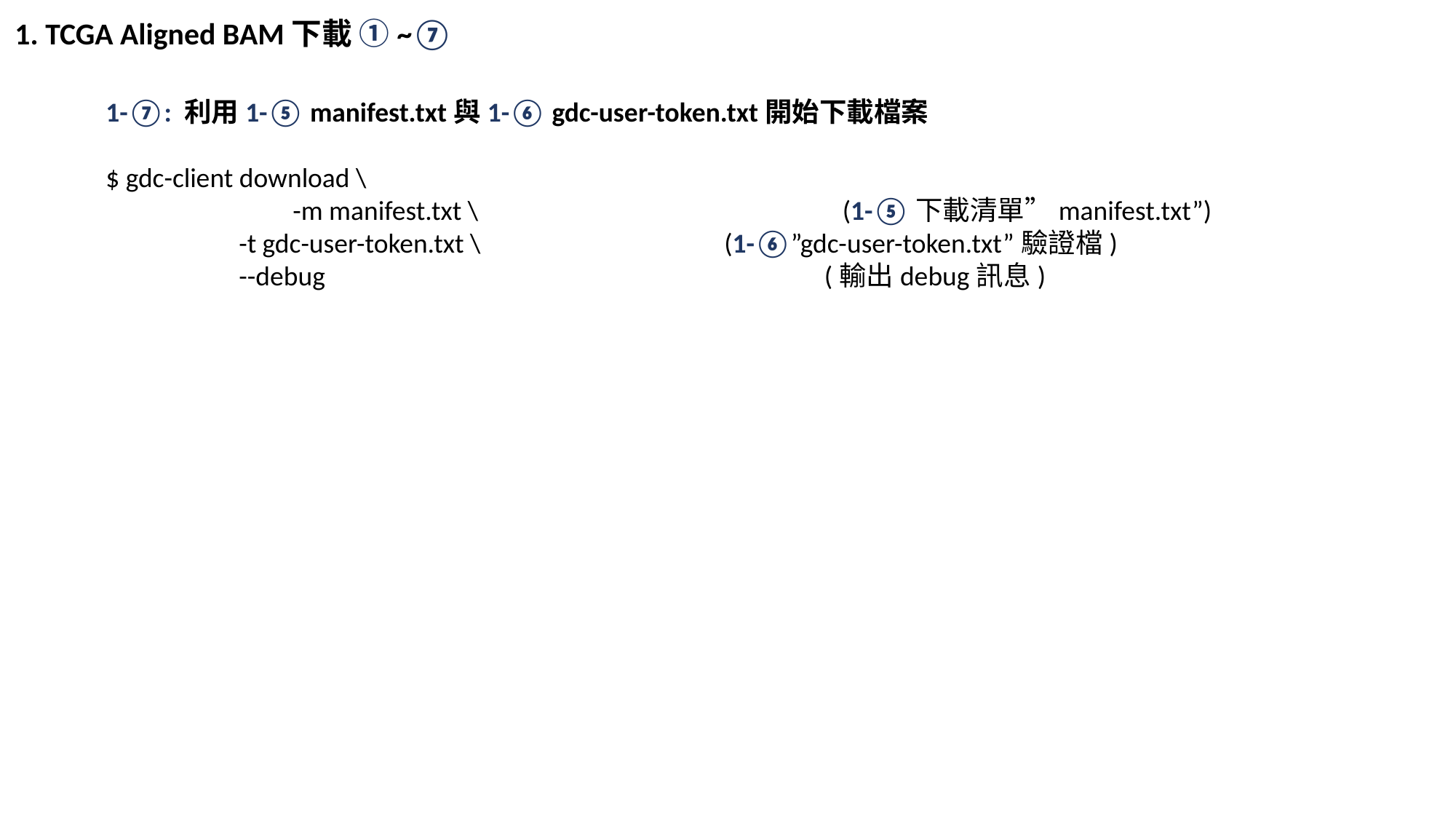

1. TCGA Aligned BAM下載 ①~⑦

1-⑦: 利用1-⑤ manifest.txt與1-⑥ gdc-user-token.txt開始下載檔案

$ gdc-client download \
	                 -m manifest.txt \				(1-⑤下載清單”manifest.txt”)
                       -t gdc-user-token.txt \			(1-⑥”gdc-user-token.txt”驗證檔)
                       --debug					(輸出debug訊息)